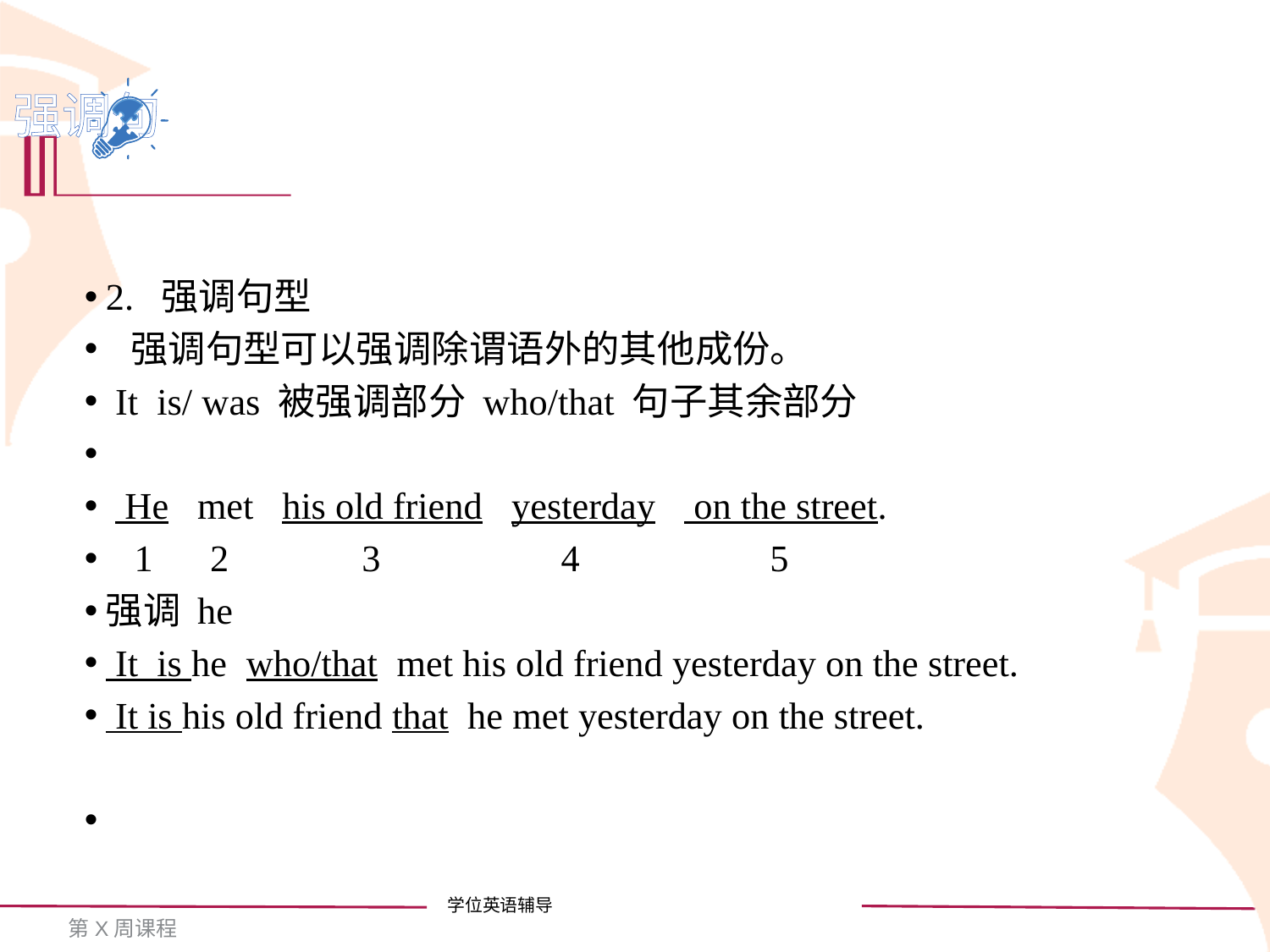

强调句

2.  强调句型
  强调句型可以强调除谓语外的其他成份。
 It  is/ was 被强调部分 who/that 句子其余部分

  He   met   his old friend   yesterday    on the street.
   1      2              3                   4                    5
强调 he
 It  is he  who/that  met his old friend yesterday on the street.
 It is his old friend that  he met yesterday on the street.